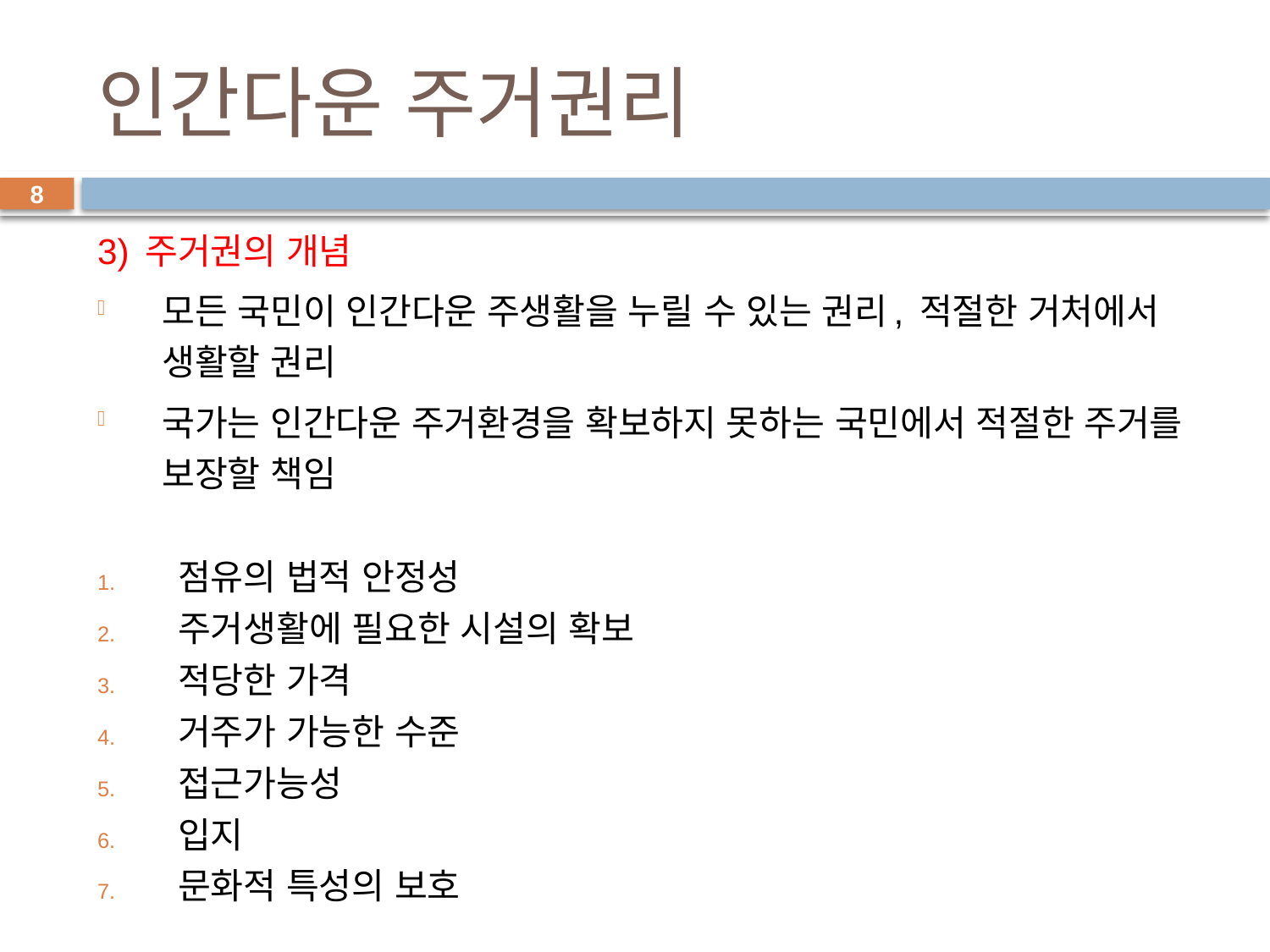

# 인간다운 주거권리
8
3) 주거권의 개념
모든 국민이 인간다운 주생활을 누릴 수 있는 권리, 적절한 거처에서 생활할 권리
국가는 인간다운 주거환경을 확보하지 못하는 국민에서 적절한 주거를 보장할 책임

 점유의 법적 안정성
 주거생활에 필요한 시설의 확보
 적당한 가격
 거주가 가능한 수준
 접근가능성
 입지
 문화적 특성의 보호